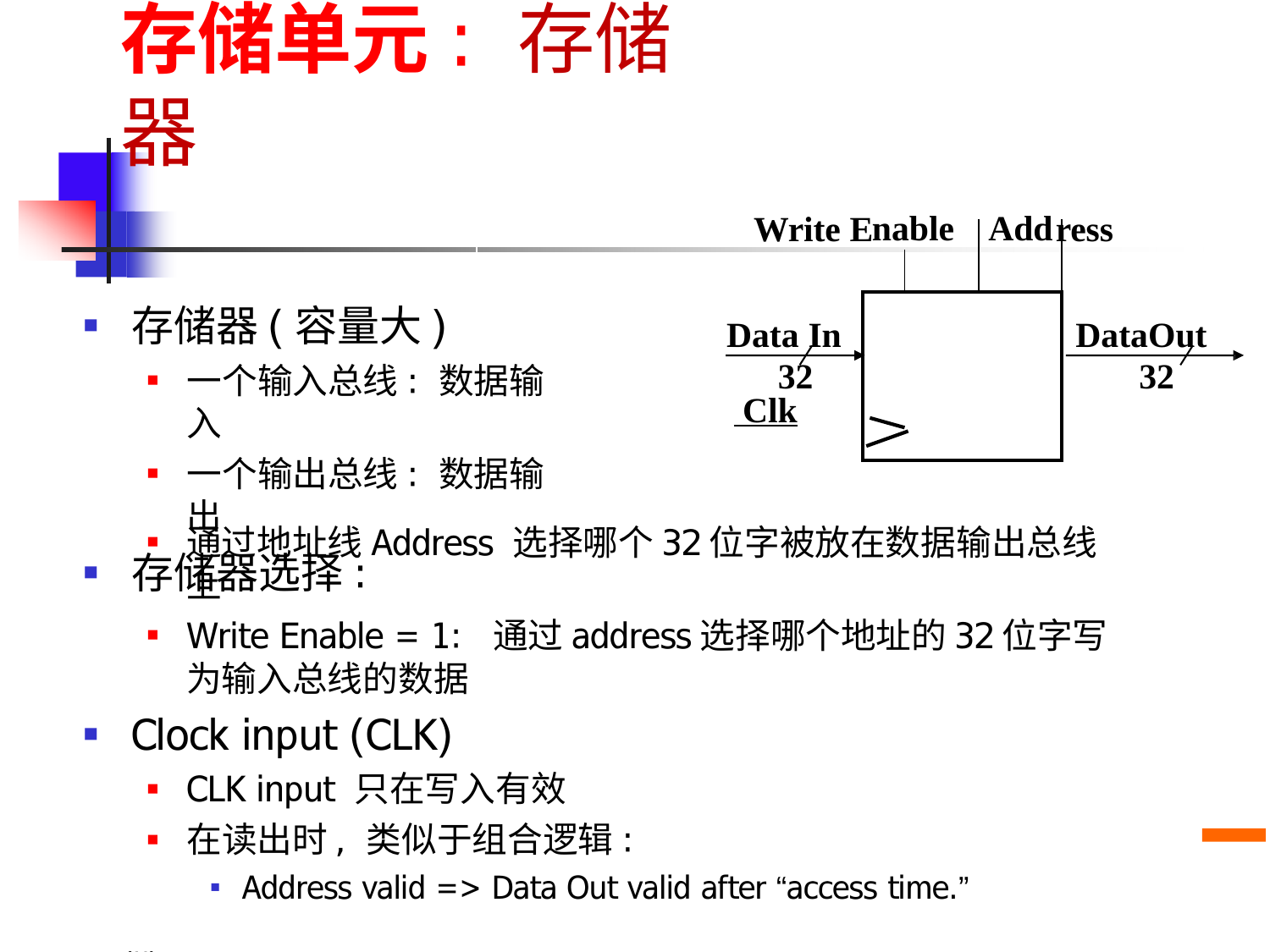

# 存储单元: 存储器

Write E
ress

| nable |  | Add |
| --- | --- | --- |
|  |  |  |
|  |  |  |
存储器(容量大)
一个输入总线: 数据输入
一个输出总线: 数据输出
存储器选择:
Data In  32
 Clk
DataOut
32

通过地址线Address 选择哪个32位字被放在数据输出总线上
Write Enable = 1:  通过address选择哪个地址的32位字写为输入总线的数据
Clock input (CLK)
CLK input 只在写入有效
在读出时, 类似于组合逻辑:
Address valid => Data Out valid after “access time.”
CS61C L221
Performance © UC  Regents
计算机原理 L09 Single Cycle 1 (11)